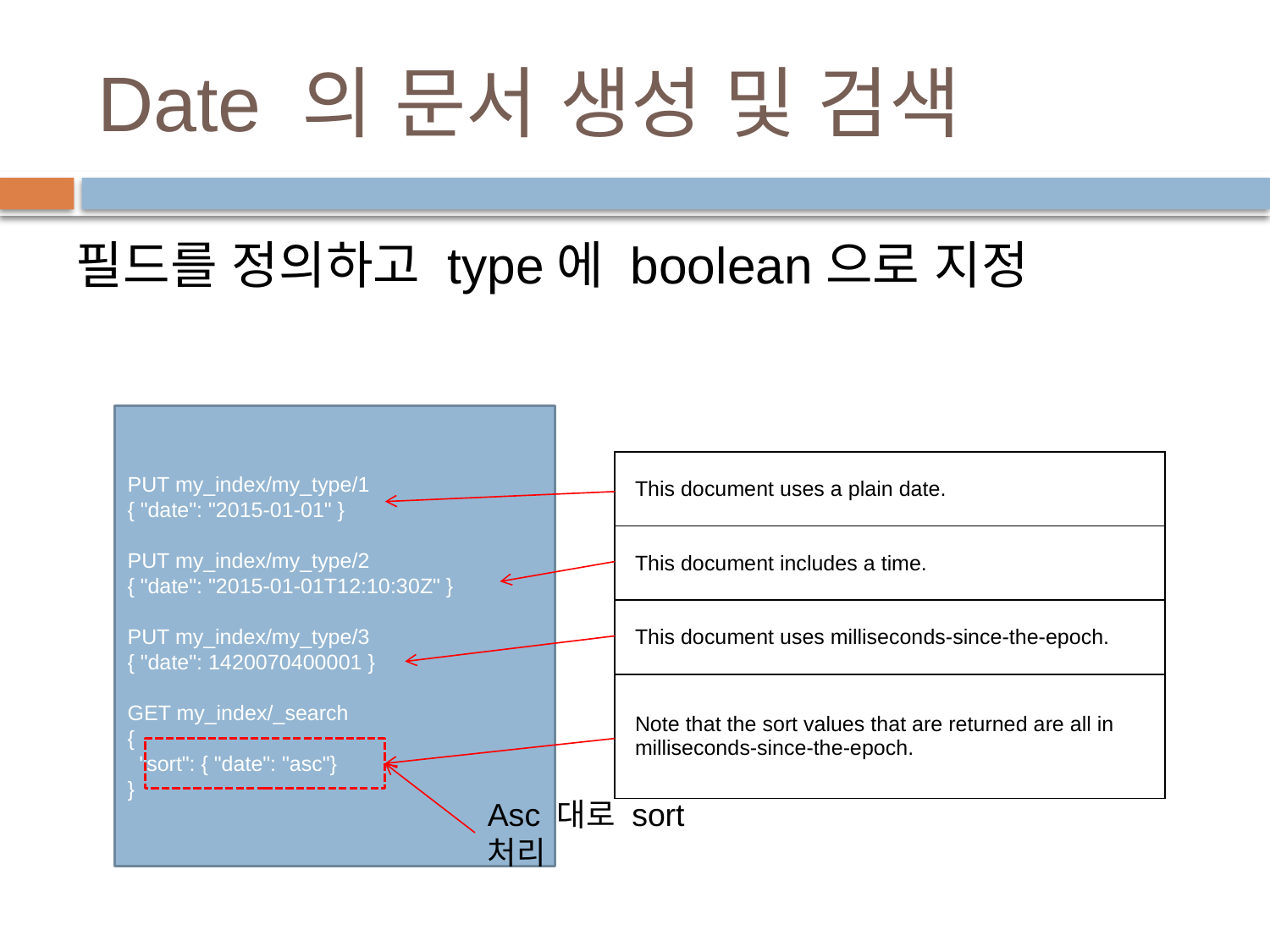

# Date 의 문서 생성 및 검색
필드를 정의하고 type에 boolean으로 지정
PUT my_index/my_type/1
{ "date": "2015-01-01" }

PUT my_index/my_type/2
{ "date": "2015-01-01T12:10:30Z" }

PUT my_index/my_type/3
{ "date": 1420070400001 }

GET my_index/_search
{
  "sort": { "date": "asc"}
}
| This document uses a plain date. |
| --- |
| This document includes a time. |
| This document uses milliseconds-since-the-epoch. |
| Note that the sort values that are returned are all in milliseconds-since-the-epoch. |

Asc 대로 sort 처리